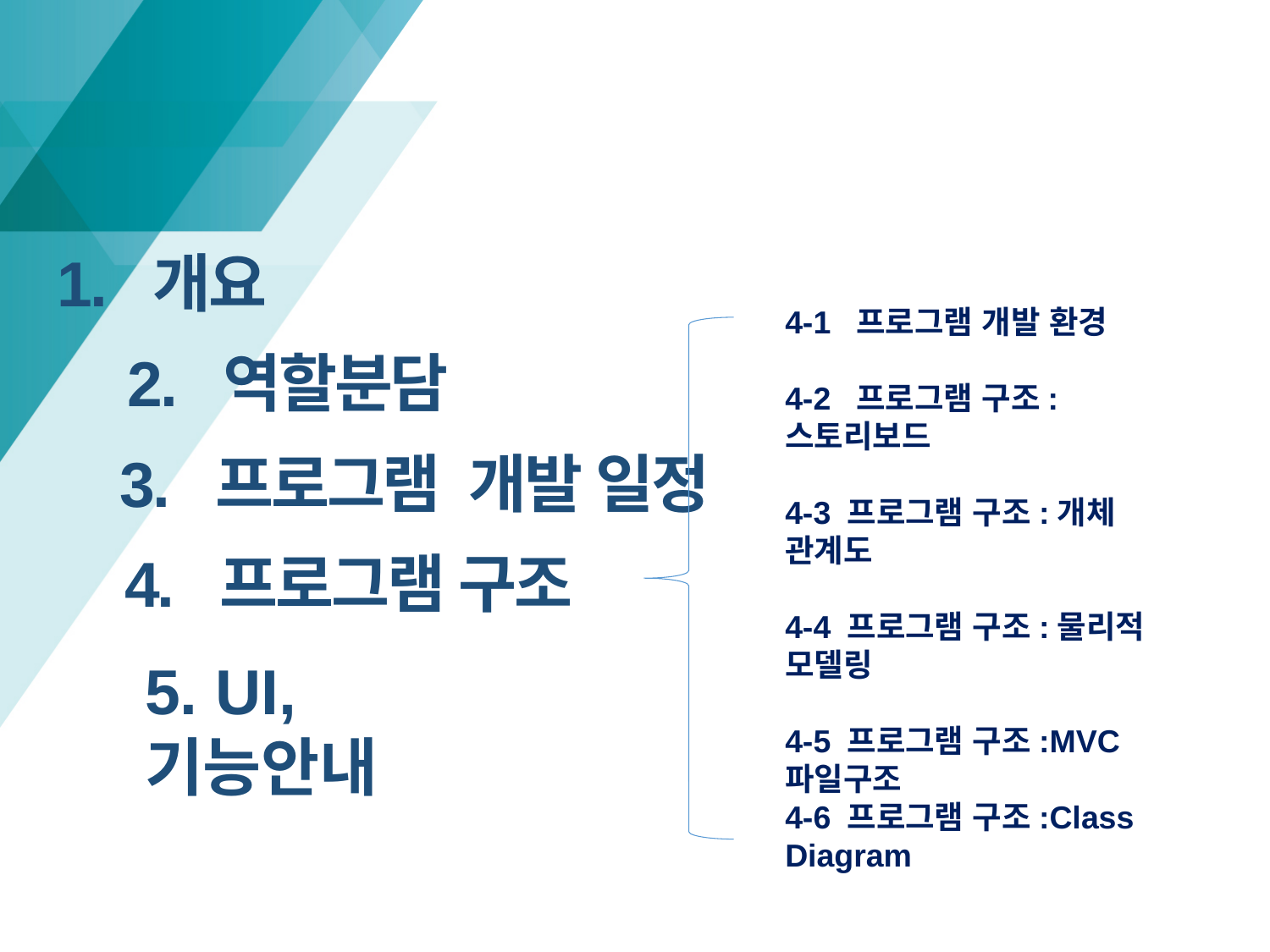

1.  개요
4-1  프로그램 개발 환경

4-2  프로그램 구조:스토리보드

4-3 프로그램 구조:개체 관계도

4-4 프로그램 구조:물리적 모델링

4-5 프로그램 구조:MVC 파일구조
4-6 프로그램 구조:Class Diagram

2.  역할분담
3.  프로그램  개발 일정
4.  프로그램 구조
5. UI, 기능안내